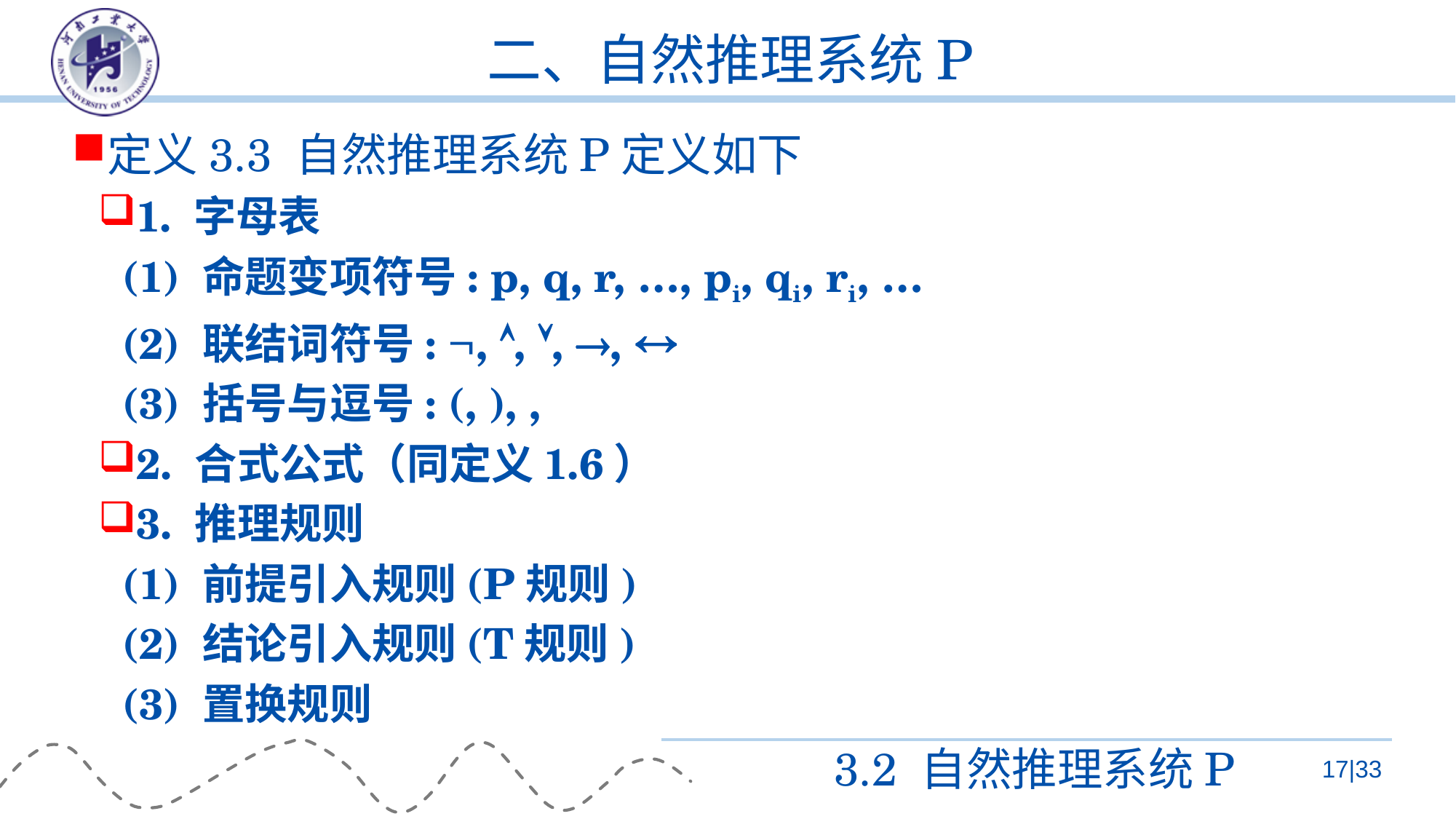

# 二、自然推理系统P
定义3.3 自然推理系统P定义如下
1. 字母表
  (1) 命题变项符号: p, q, r, …, pi, qi, ri, …
  (2) 联结词符号: ¬, ∧, ∨, →, ↔
  (3) 括号与逗号: (, ), ,
2. 合式公式（同定义1.6）
3. 推理规则
  (1) 前提引入规则(P规则)
  (2) 结论引入规则(T规则)
  (3) 置换规则
3.2 自然推理系统P
17|33